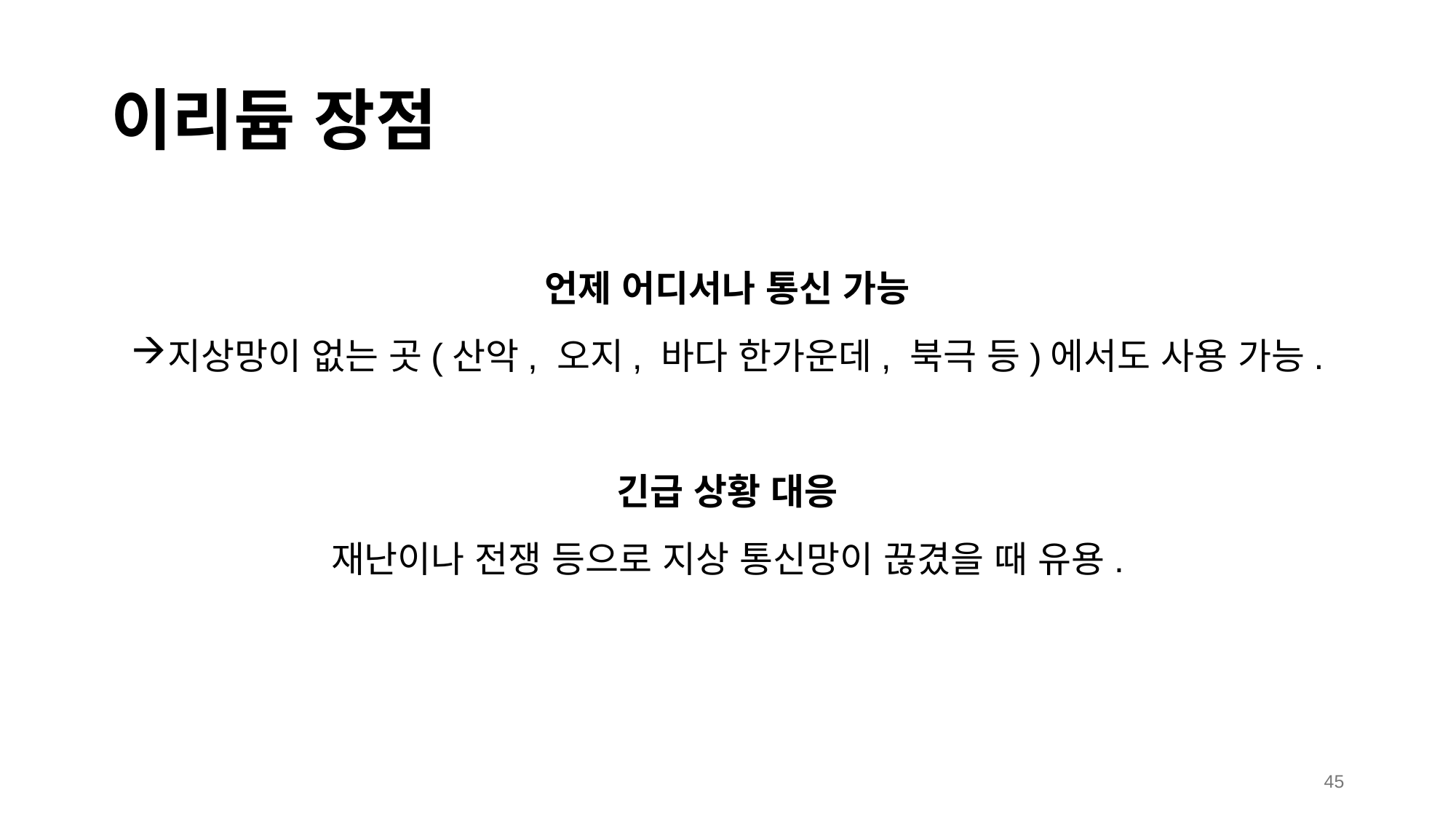

# 이리듐 장점
언제 어디서나 통신 가능
지상망이 없는 곳(산악, 오지, 바다 한가운데, 북극 등)에서도 사용 가능.

긴급 상황 대응
재난이나 전쟁 등으로 지상 통신망이 끊겼을 때 유용.

45